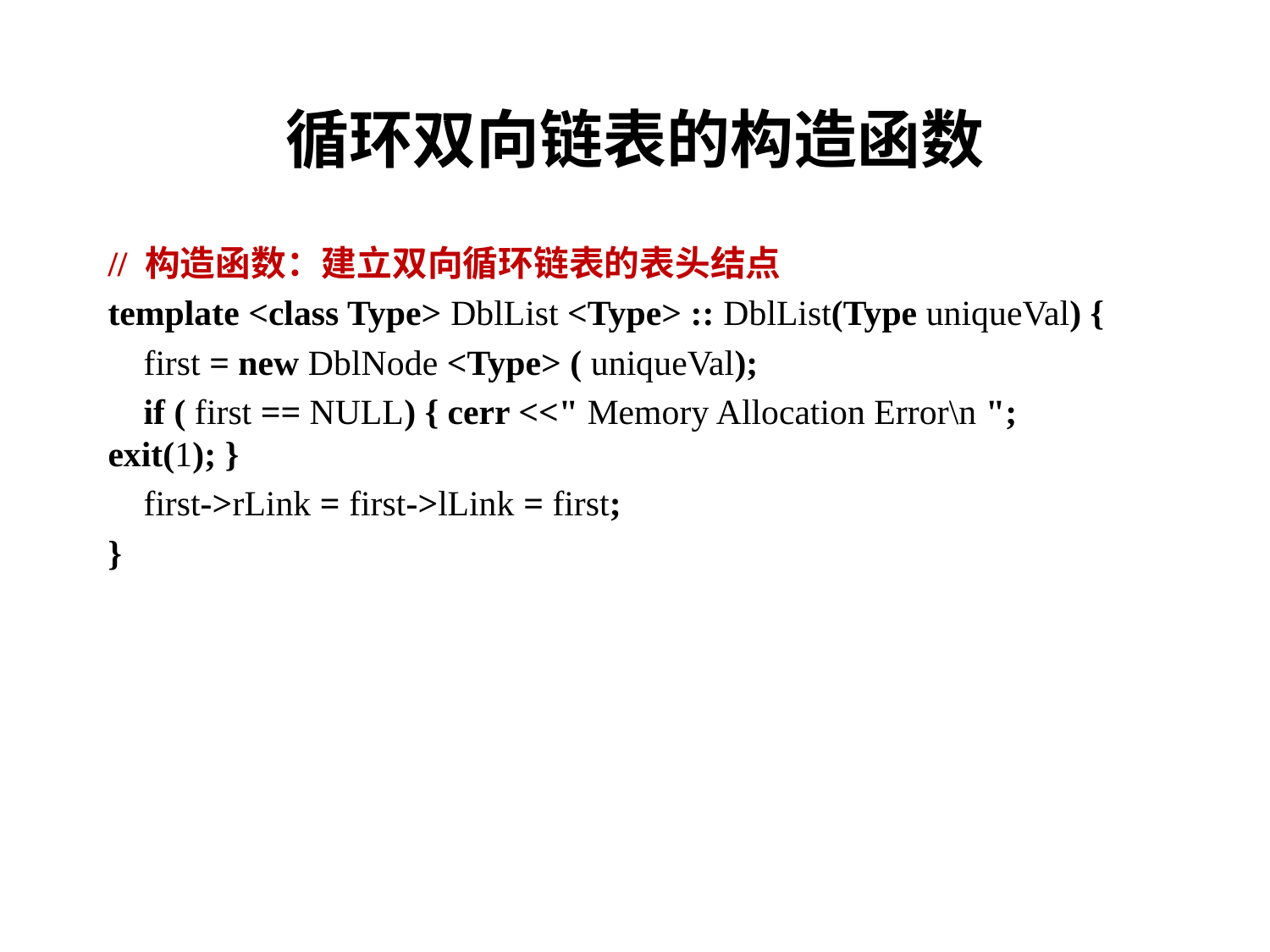

# 循环双向链表的构造函数
// 构造函数：建立双向循环链表的表头结点
template <class Type> DblList <Type> :: DblList(Type uniqueVal) {
    first = new DblNode <Type> ( uniqueVal);
    if ( first == NULL) { cerr <<" Memory Allocation Error\n ";  exit(1); }
    first->rLink = first->lLink = first;
}